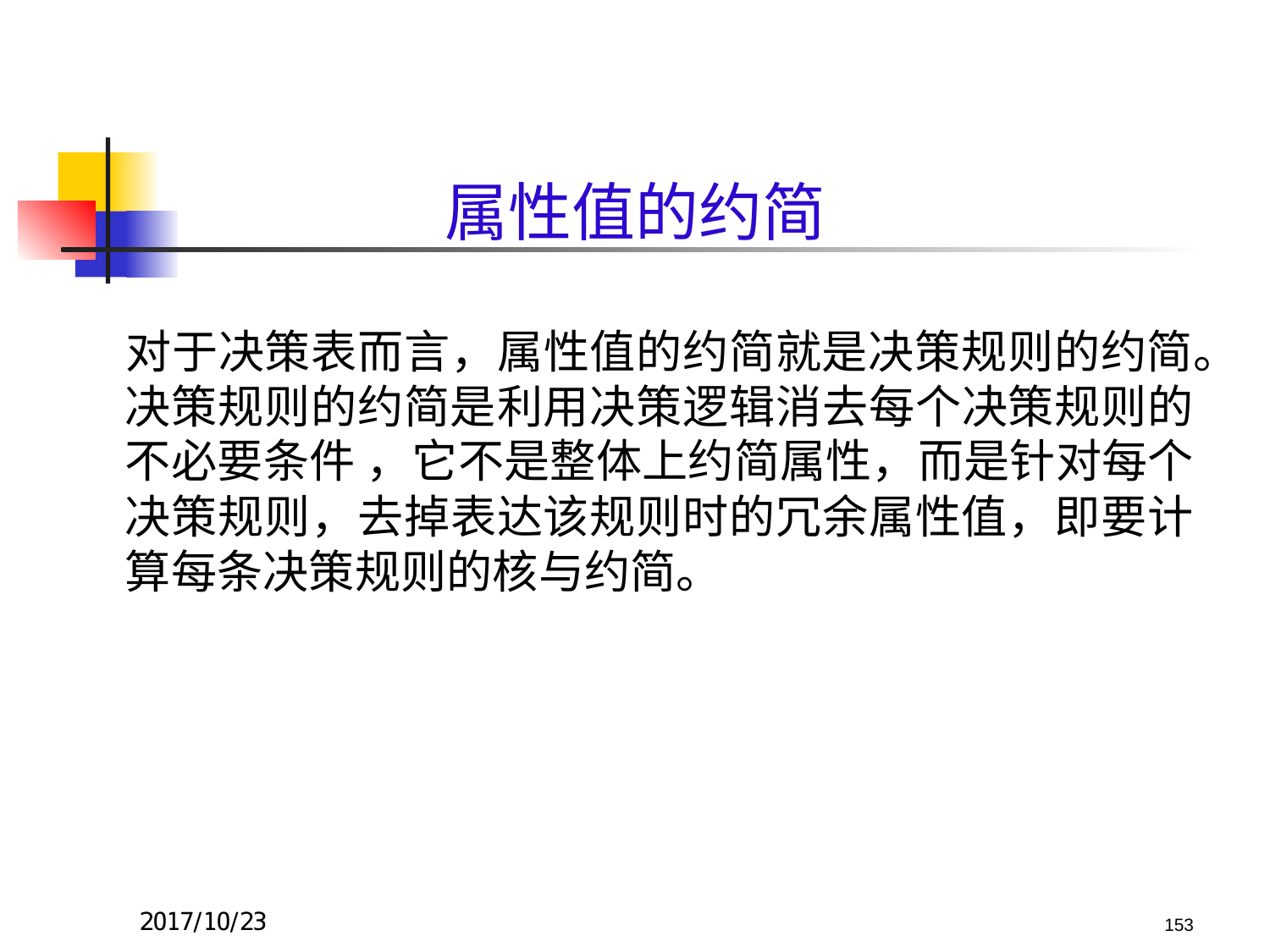

# 属性值的约简
	对于决策表而言，属性值的约简就是决策规则的约简。决策规则的约简是利用决策逻辑消去每个决策规则的不必要条件 ，它不是整体上约简属性，而是针对每个决策规则，去掉表达该规则时的冗余属性值，即要计算每条决策规则的核与约简。

2017/10/23
153